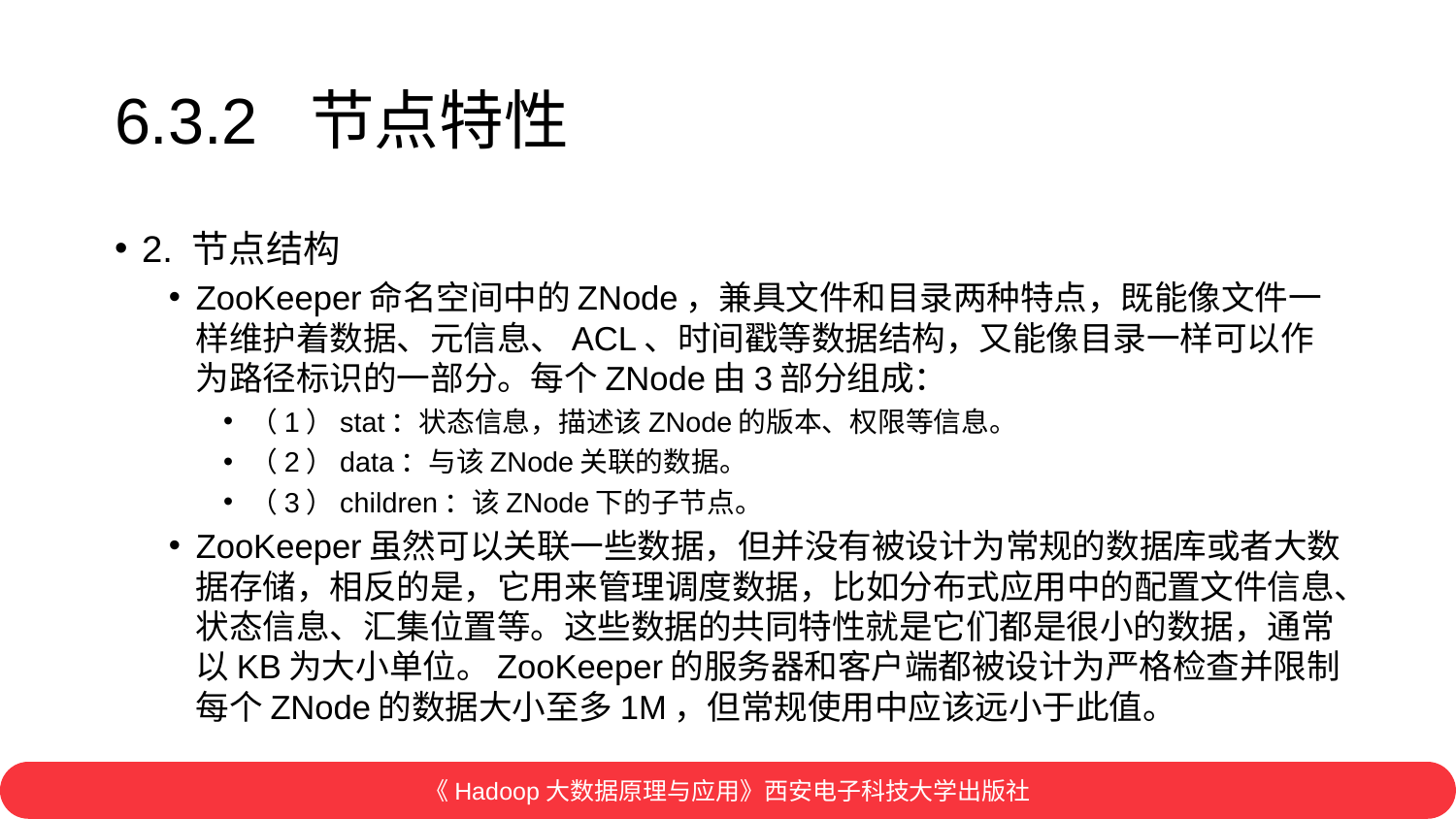

# 6.3.2  节点特性
2. 节点结构
ZooKeeper命名空间中的ZNode，兼具文件和目录两种特点，既能像文件一样维护着数据、元信息、ACL、时间戳等数据结构，又能像目录一样可以作为路径标识的一部分。每个ZNode由3部分组成：
（1）stat：状态信息，描述该ZNode的版本、权限等信息。
（2）data：与该ZNode关联的数据。
（3）children：该ZNode下的子节点。
ZooKeeper虽然可以关联一些数据，但并没有被设计为常规的数据库或者大数据存储，相反的是，它用来管理调度数据，比如分布式应用中的配置文件信息、状态信息、汇集位置等。这些数据的共同特性就是它们都是很小的数据，通常以KB为大小单位。ZooKeeper的服务器和客户端都被设计为严格检查并限制每个ZNode的数据大小至多1M，但常规使用中应该远小于此值。